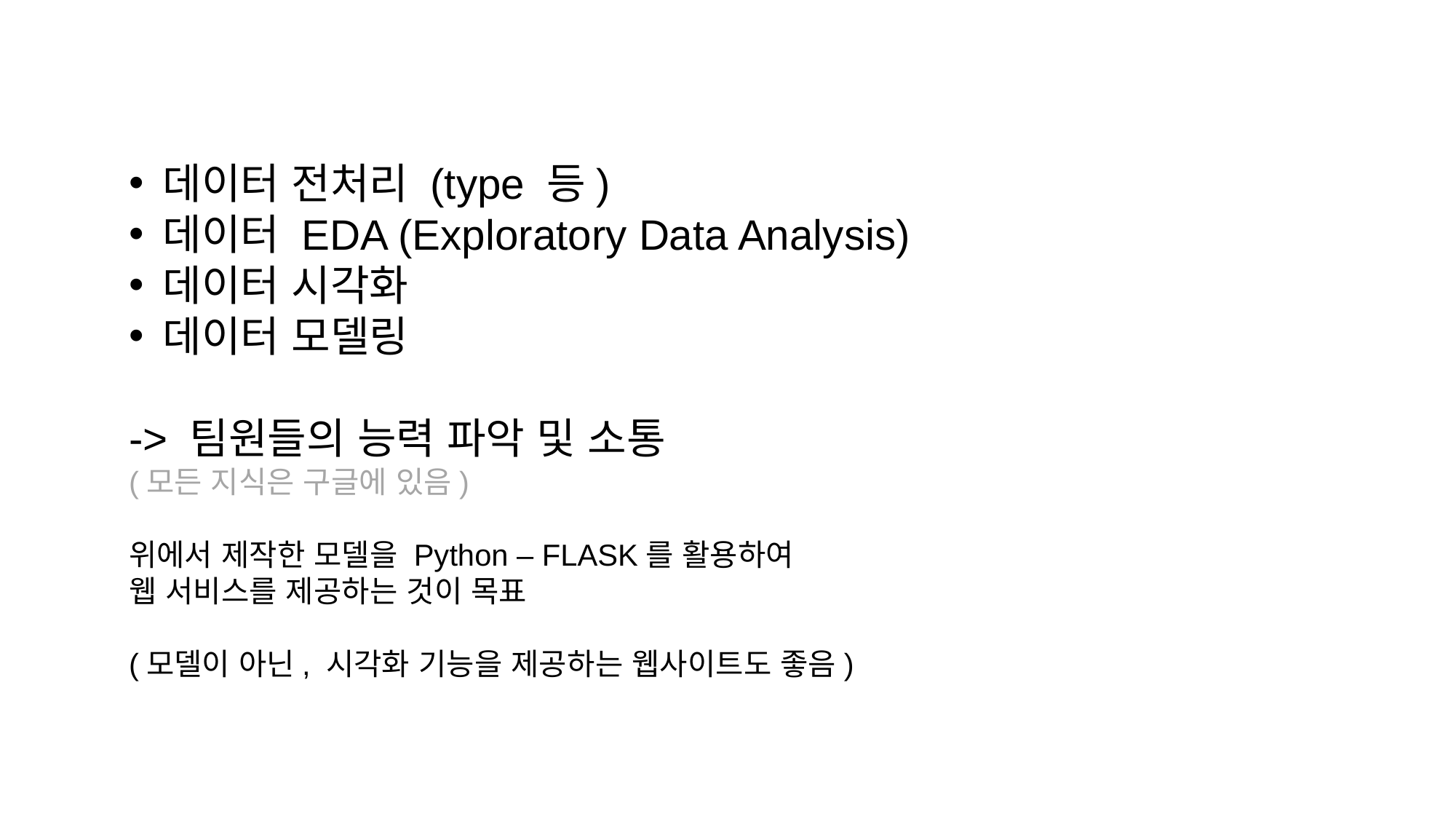

데이터 전처리 (type 등)
데이터 EDA (Exploratory Data Analysis)
데이터 시각화
데이터 모델링

-> 팀원들의 능력 파악 및 소통
(모든 지식은 구글에 있음)

위에서 제작한 모델을 Python – FLASK를 활용하여
웹 서비스를 제공하는 것이 목표

(모델이 아닌, 시각화 기능을 제공하는 웹사이트도 좋음)